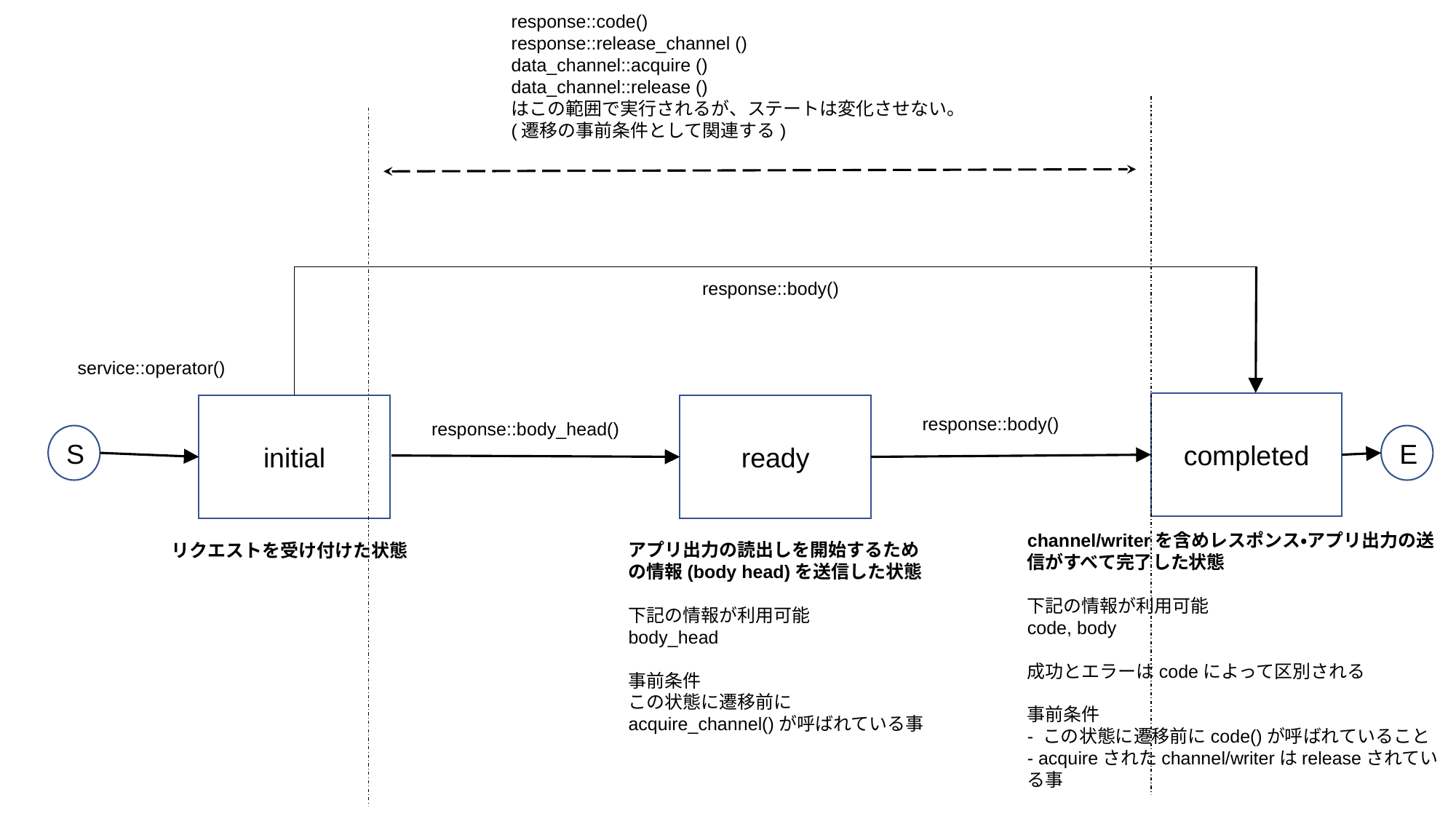

response::code()
response::release_channel ()
data_channel::acquire ()
data_channel::release ()
はこの範囲で実行されるが、ステートは変化させない。
(遷移の事前条件として関連する)

response::body()
service::operator()
completed
initial
ready
response::body()
response::body_head()
S
E
channel/writerを含めレスポンス・アプリ出力の送信がすべて完了した状態

下記の情報が利用可能
code, body

成功とエラーはcodeによって区別される

事前条件
- この状態に遷移前にcode()が呼ばれていること
- acquireされたchannel/writerはreleaseされている事
アプリ出力の読出しを開始するための情報(body head)を送信した状態

下記の情報が利用可能
body_head

事前条件
この状態に遷移前にacquire_channel()が呼ばれている事

リクエストを受け付けた状態